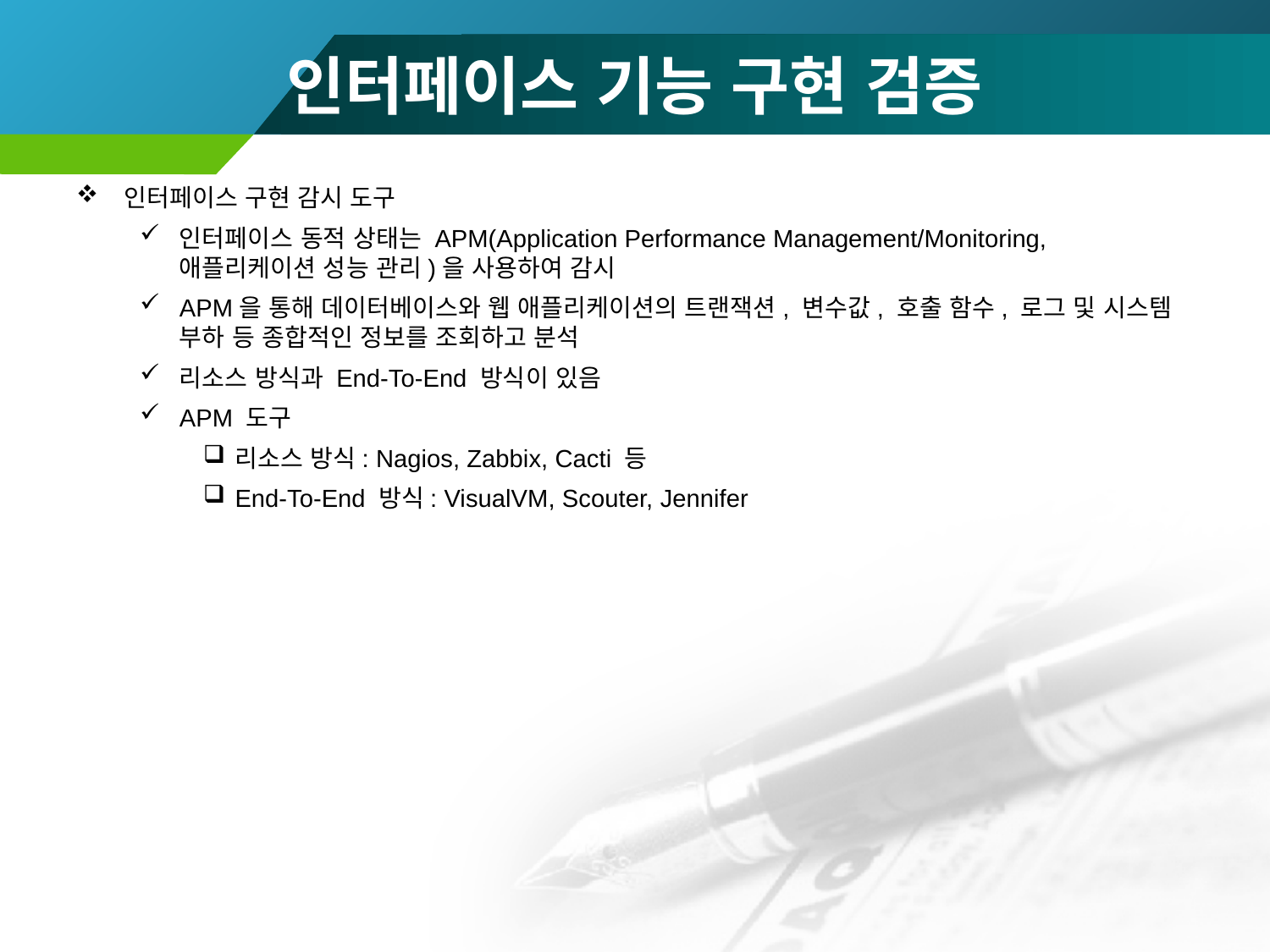

# 인터페이스 기능 구현 검증
인터페이스 구현 감시 도구
인터페이스 동적 상태는 APM(Application Performance Management/Monitoring, 애플리케이션 성능 관리)을 사용하여 감시
APM을 통해 데이터베이스와 웹 애플리케이션의 트랜잭션, 변수값, 호출 함수, 로그 및 시스템 부하 등 종합적인 정보를 조회하고 분석
리소스 방식과 End-To-End 방식이 있음
APM 도구
리소스 방식: Nagios, Zabbix, Cacti 등
End-To-End 방식: VisualVM, Scouter, Jennifer